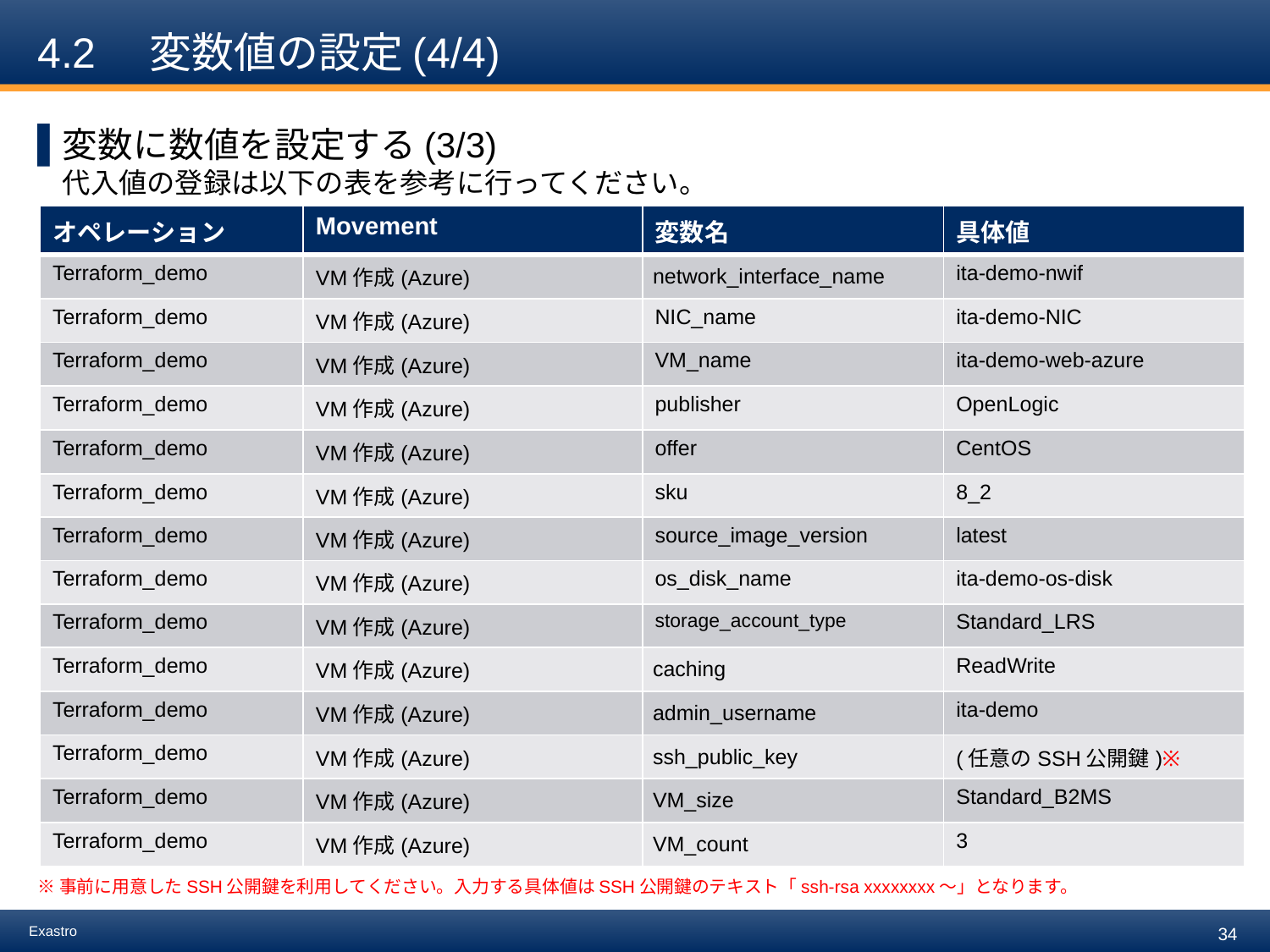

# 4.2　変数値の設定(4/4)
変数に数値を設定する(3/3)
代入値の登録は以下の表を参考に行ってください。

※事前に用意したSSH公開鍵を利用してください。入力する具体値はSSH公開鍵のテキスト「ssh-rsa xxxxxxxx～」となります。

| オペレーション | Movement | 変数名 | 具体値 |
| --- | --- | --- | --- |
| Terraform\_demo | VM作成(Azure) | network\_interface\_name | ita-demo-nwif |
| Terraform\_demo | VM作成(Azure) | NIC\_name | ita-demo-NIC |
| Terraform\_demo | VM作成(Azure) | VM\_name | ita-demo-web-azure |
| Terraform\_demo | VM作成(Azure) | publisher | OpenLogic |
| Terraform\_demo | VM作成(Azure) | offer | CentOS |
| Terraform\_demo | VM作成(Azure) | sku | 8\_2 |
| Terraform\_demo | VM作成(Azure) | source\_image\_version | latest |
| Terraform\_demo | VM作成(Azure) | os\_disk\_name | ita-demo-os-disk |
| Terraform\_demo | VM作成(Azure) | storage\_account\_type | Standard\_LRS |
| Terraform\_demo | VM作成(Azure) | caching | ReadWrite |
| Terraform\_demo | VM作成(Azure) | admin\_username | ita-demo |
| Terraform\_demo | VM作成(Azure) | ssh\_public\_key | (任意のSSH公開鍵)※ |
| Terraform\_demo | VM作成(Azure) | VM\_size | Standard\_B2MS |
| Terraform\_demo | VM作成(Azure) | VM\_count | 3 |